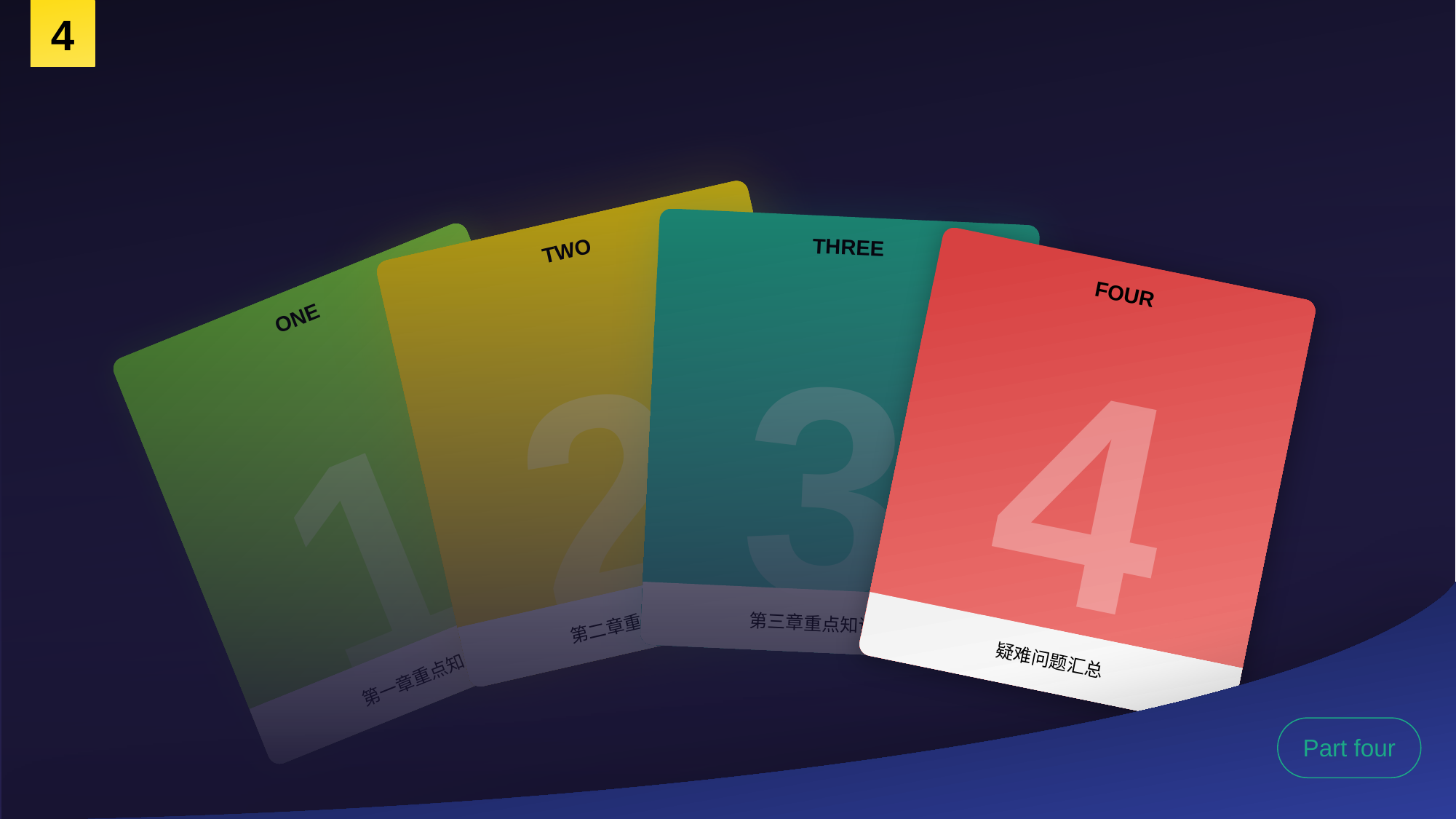

4

TWO
2

第二章重点知识总结

THREE
3

第三章重点知识总结

ONE
1

第一章重点知识总结

FOUR
4

疑难问题汇总

Part four